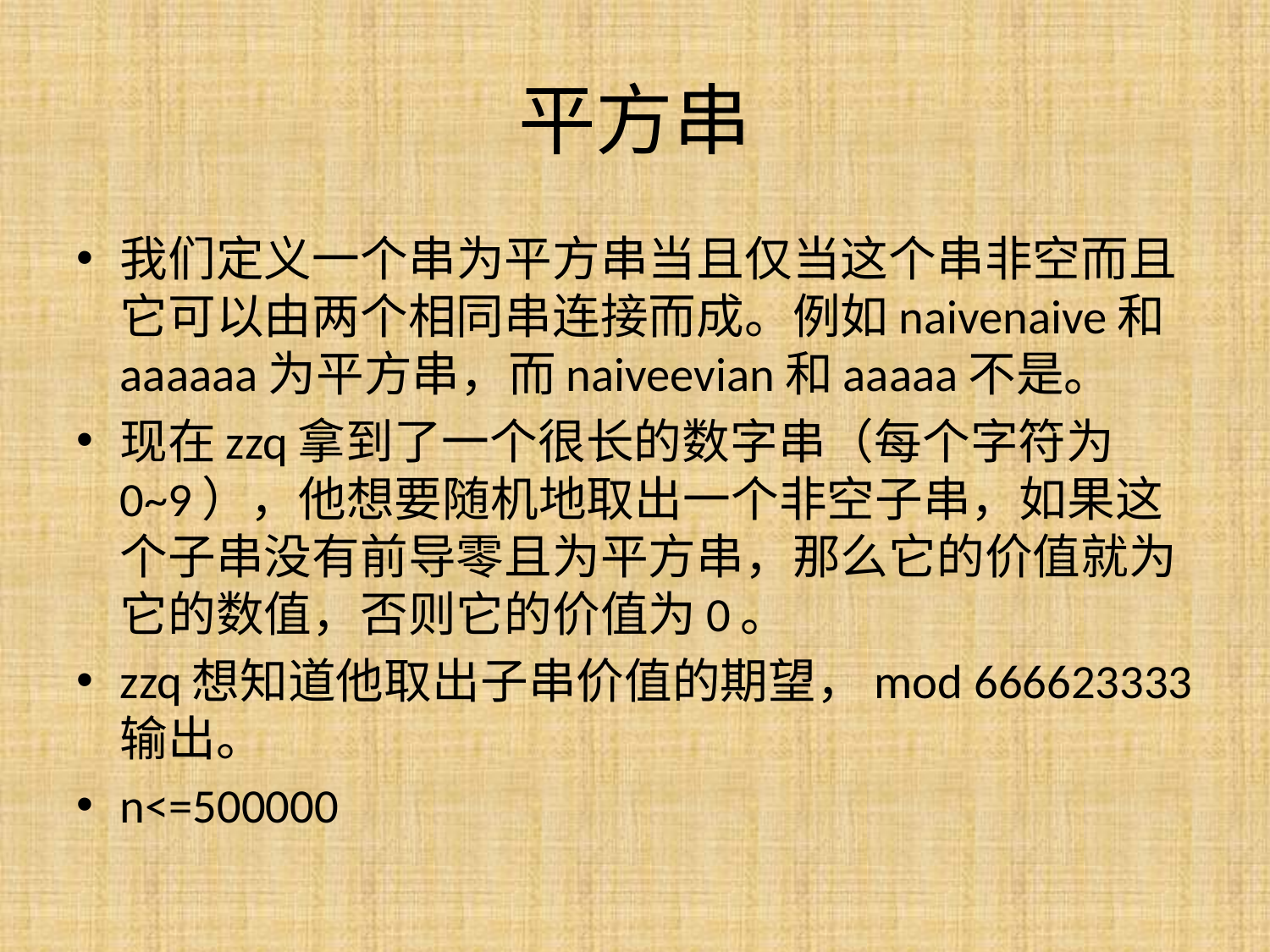

# 平方串
我们定义一个串为平方串当且仅当这个串非空而且它可以由两个相同串连接而成。例如naivenaive和aaaaaa为平方串，而naiveevian和aaaaa不是。
现在zzq拿到了一个很长的数字串（每个字符为0~9），他想要随机地取出一个非空子串，如果这个子串没有前导零且为平方串，那么它的价值就为它的数值，否则它的价值为0。
zzq想知道他取出子串价值的期望，mod 666623333输出。
n<=500000